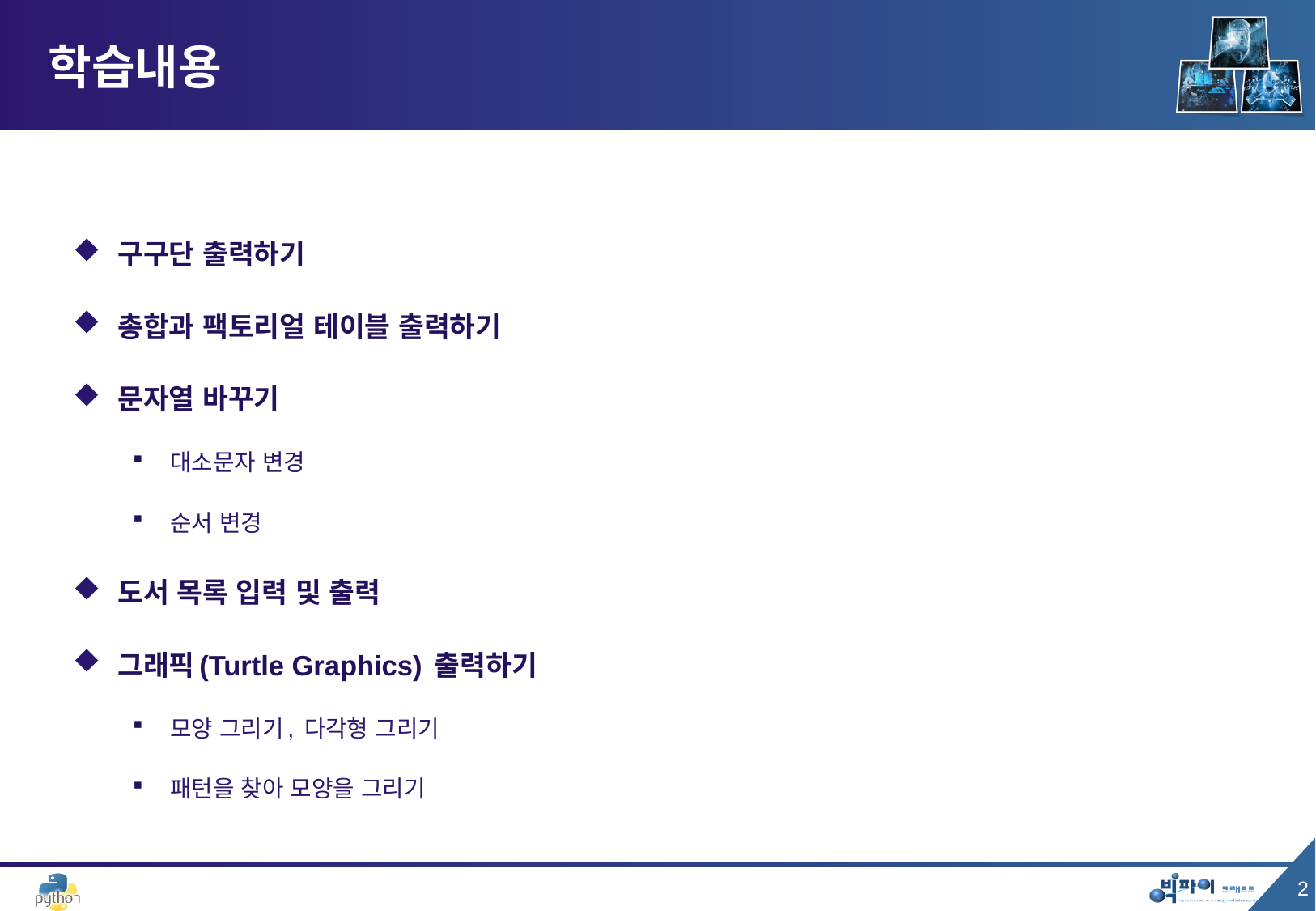

# 학습내용
구구단 출력하기
총합과 팩토리얼 테이블 출력하기
문자열 바꾸기
대소문자 변경
순서 변경
도서 목록 입력 및 출력
그래픽(Turtle Graphics) 출력하기
모양 그리기, 다각형 그리기
패턴을 찾아 모양을 그리기